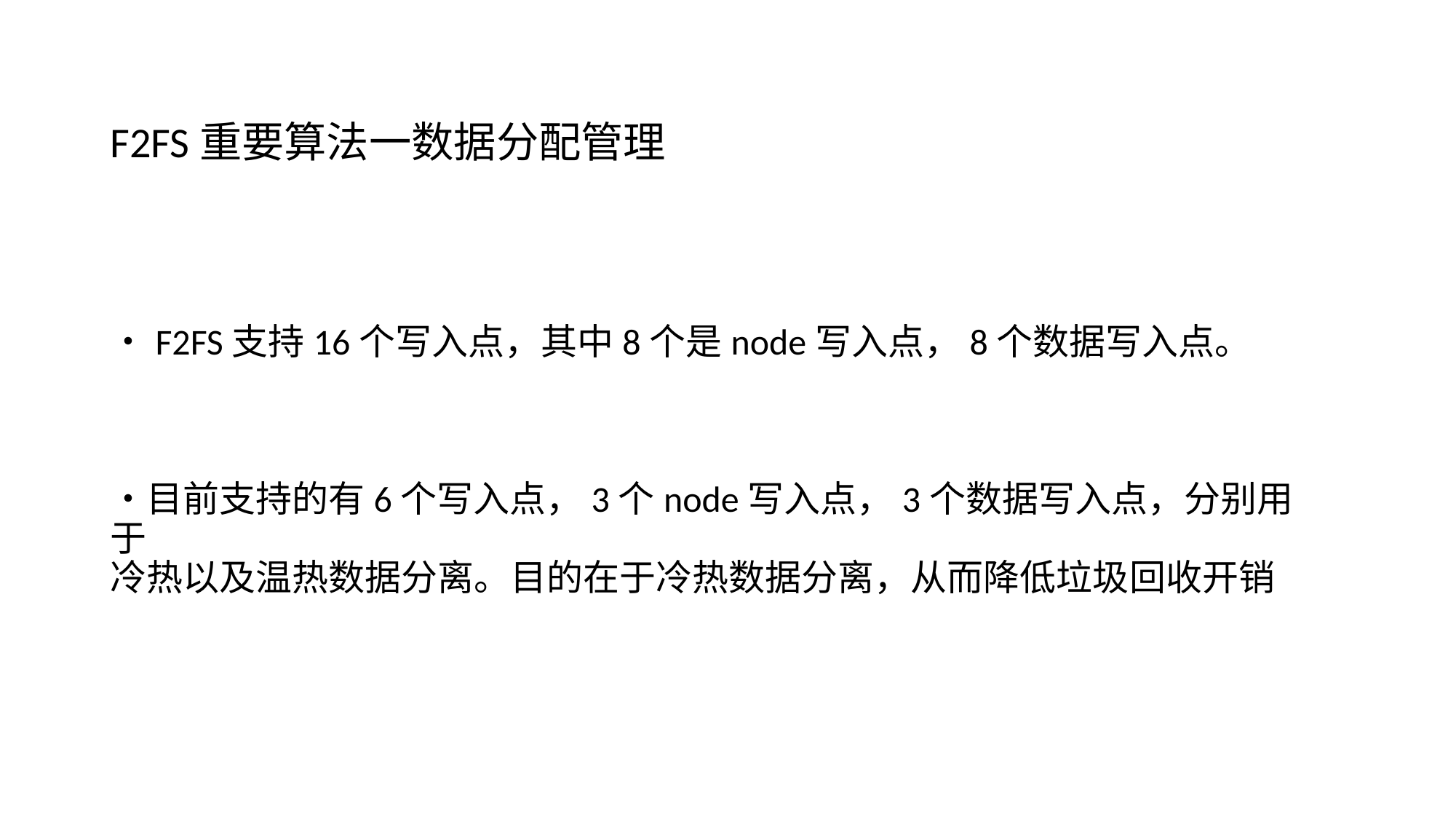

# F2FS重要算法一数据分配管理 •F2FS支持16个写入点，其中8个是node写入点，8个数据写入点。 •目前支持的有6个写入点，3个node写入点，3个数据写入点，分别用于 冷热以及温热数据分离。目的在于冷热数据分离，从而降低垃圾回收开销